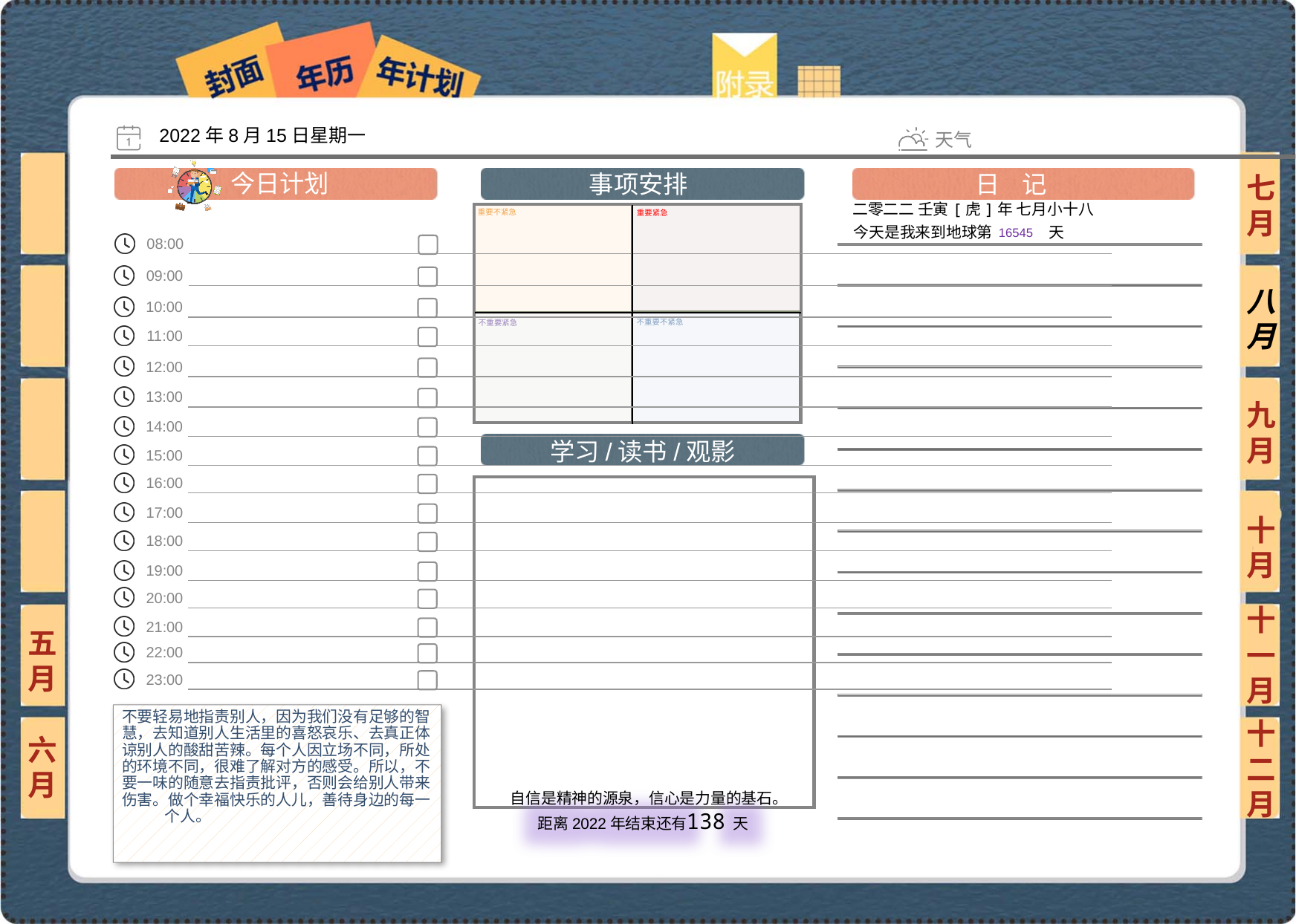

2022年8月15日星期一
七月
二零二二 壬寅[虎]年 七月小十八
16545
八月
九月
十月
十一月
五月
不要轻易地指责别人，因为我们没有足够的智慧，去知道别人生活里的喜怒哀乐、去真正体谅别人的酸甜苦辣。每个人因立场不同，所处的环境不同，很难了解对方的感受。所以，不要一味的随意去指责批评，否则会给别人带来伤害。做个幸福快乐的人儿，善待身边的每一个人。

六月
十二月
138
 自信是精神的源泉，信心是力量的基石。